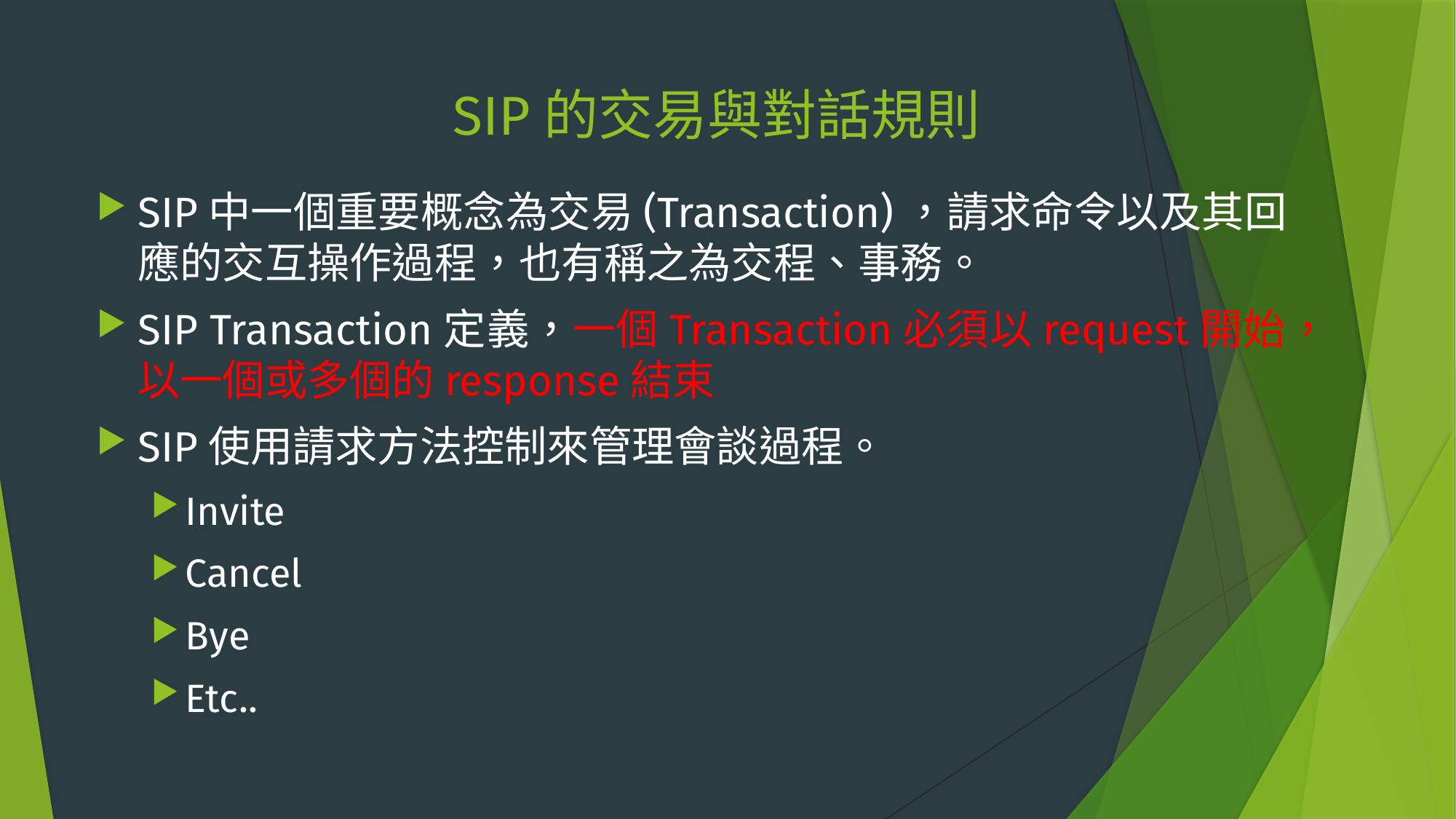

# SIP的交易與對話規則
SIP中一個重要概念為交易(Transaction)，請求命令以及其回應的交互操作過程，也有稱之為交程、事務。
SIP Transaction定義，一個Transaction必須以request開始，以一個或多個的response結束
SIP使用請求方法控制來管理會談過程。
Invite
Cancel
Bye
Etc..